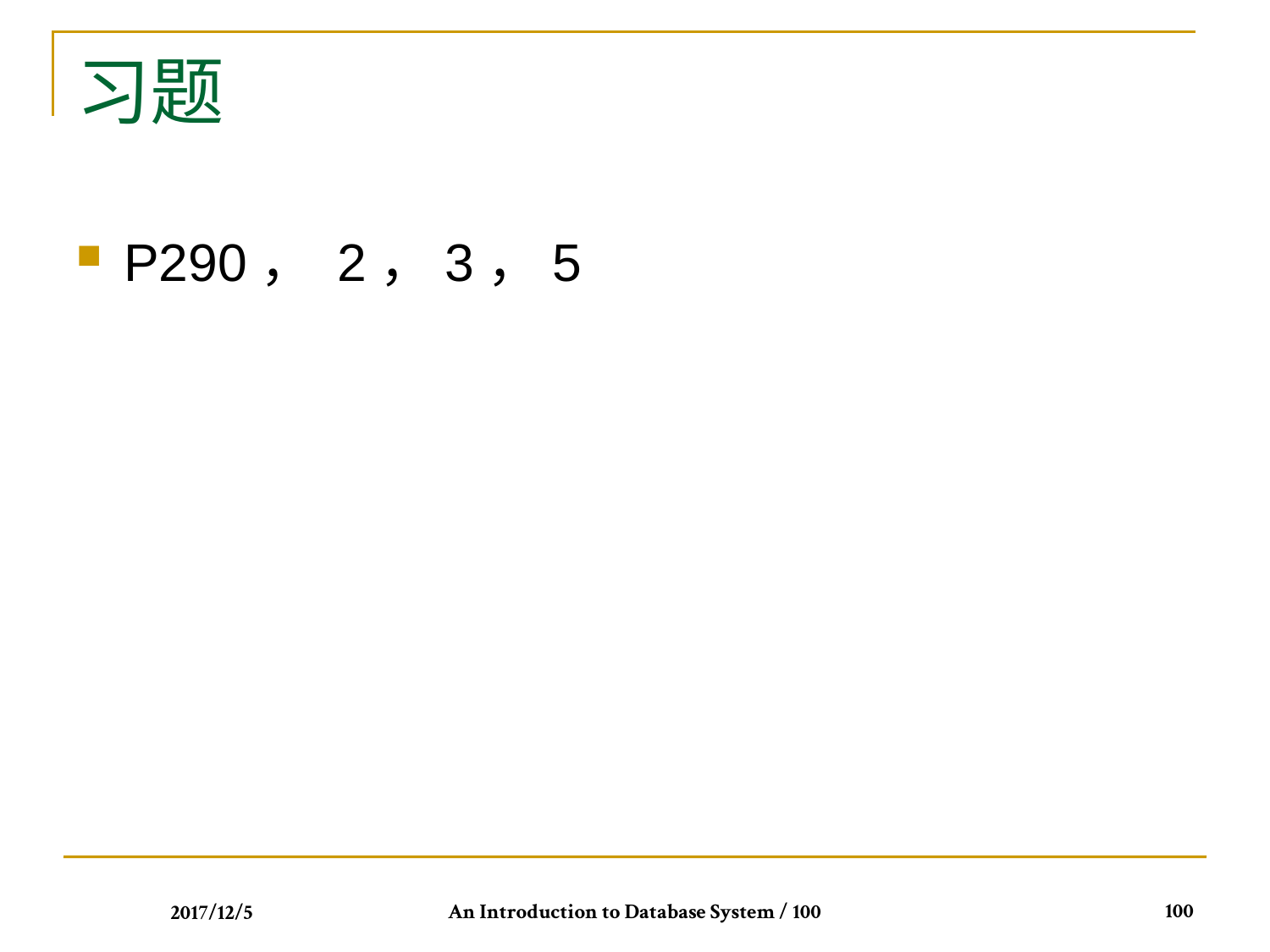

# 习题
P290， 2，3，5
2017/12/5
100
An Introduction to Database System / 100